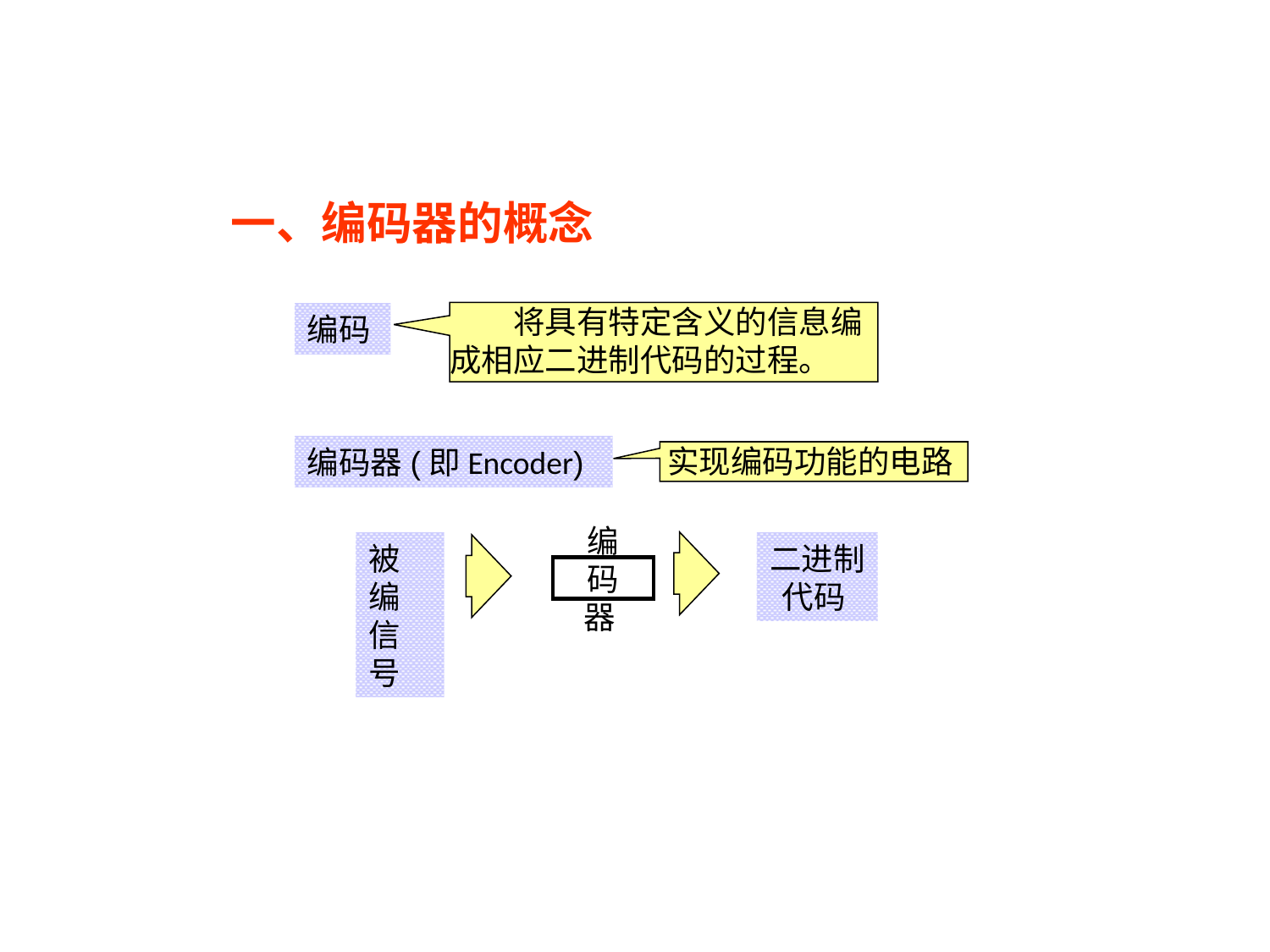

# 一、编码器的概念
　　将具有特定含义的信息编成相应二进制代码的过程。
编码
编码器(即Encoder)
编码器

被编信号
二进制代码

实现编码功能的电路